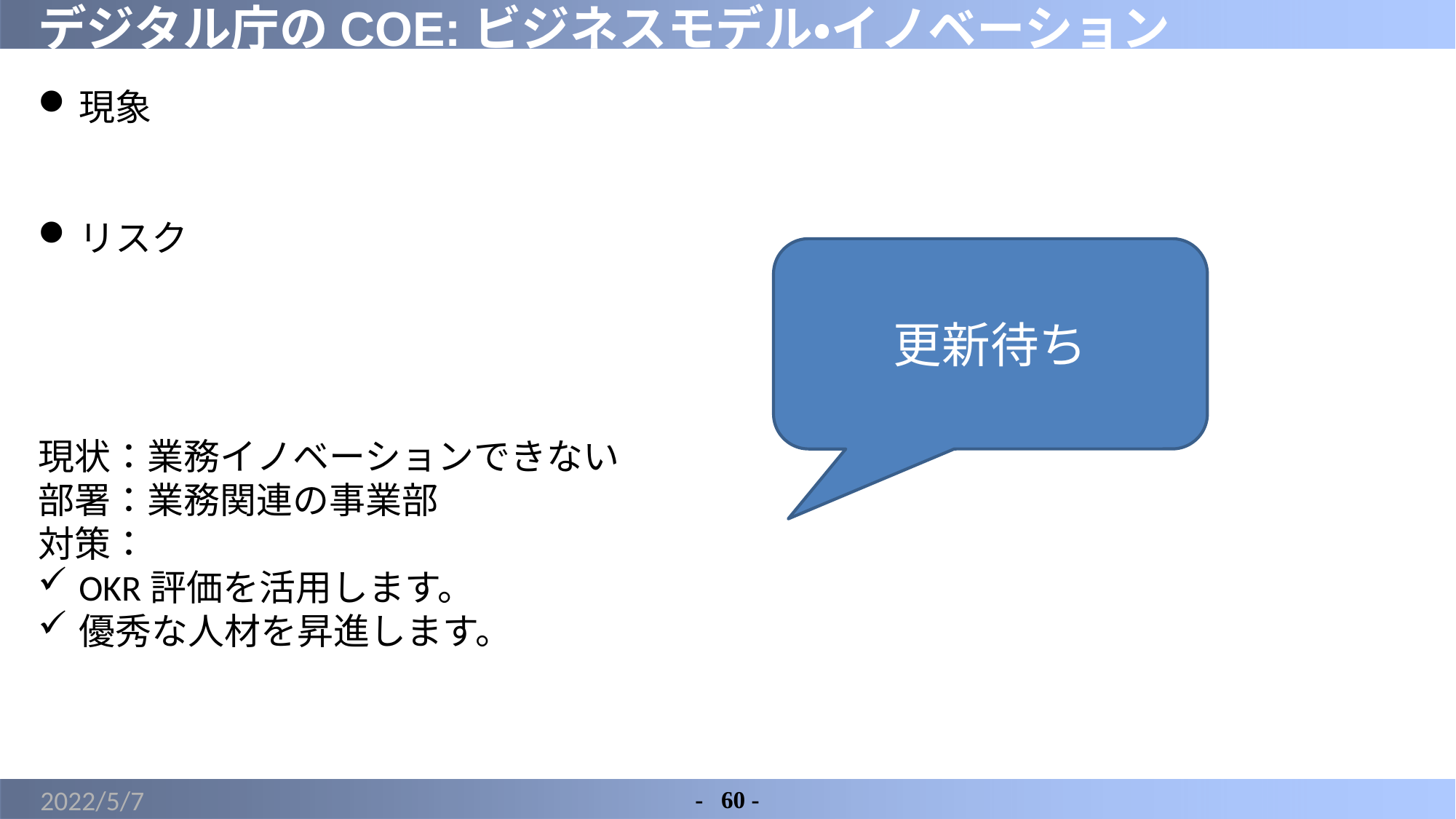

# デジタル庁のCOE:ビジネスモデル・イノベーション
現象

リスク

現状：業務イノベーションできない
部署：業務関連の事業部
対策：
OKR評価を活用します。
優秀な人材を昇進します。
更新待ち
2022/5/7
-	60 -